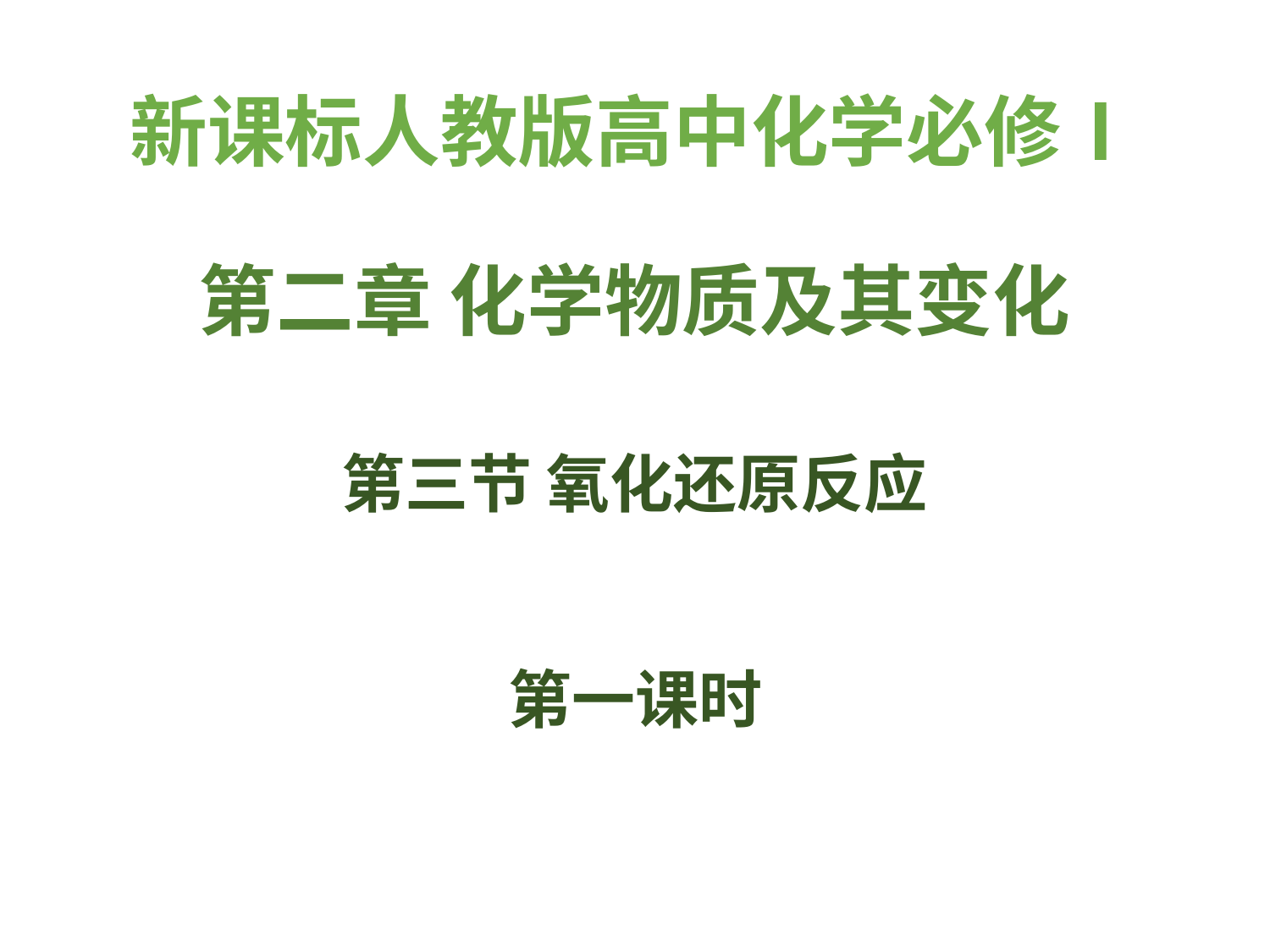

新课标人教版高中化学必修Ⅰ
第二章 化学物质及其变化
第三节 氧化还原反应

第一课时